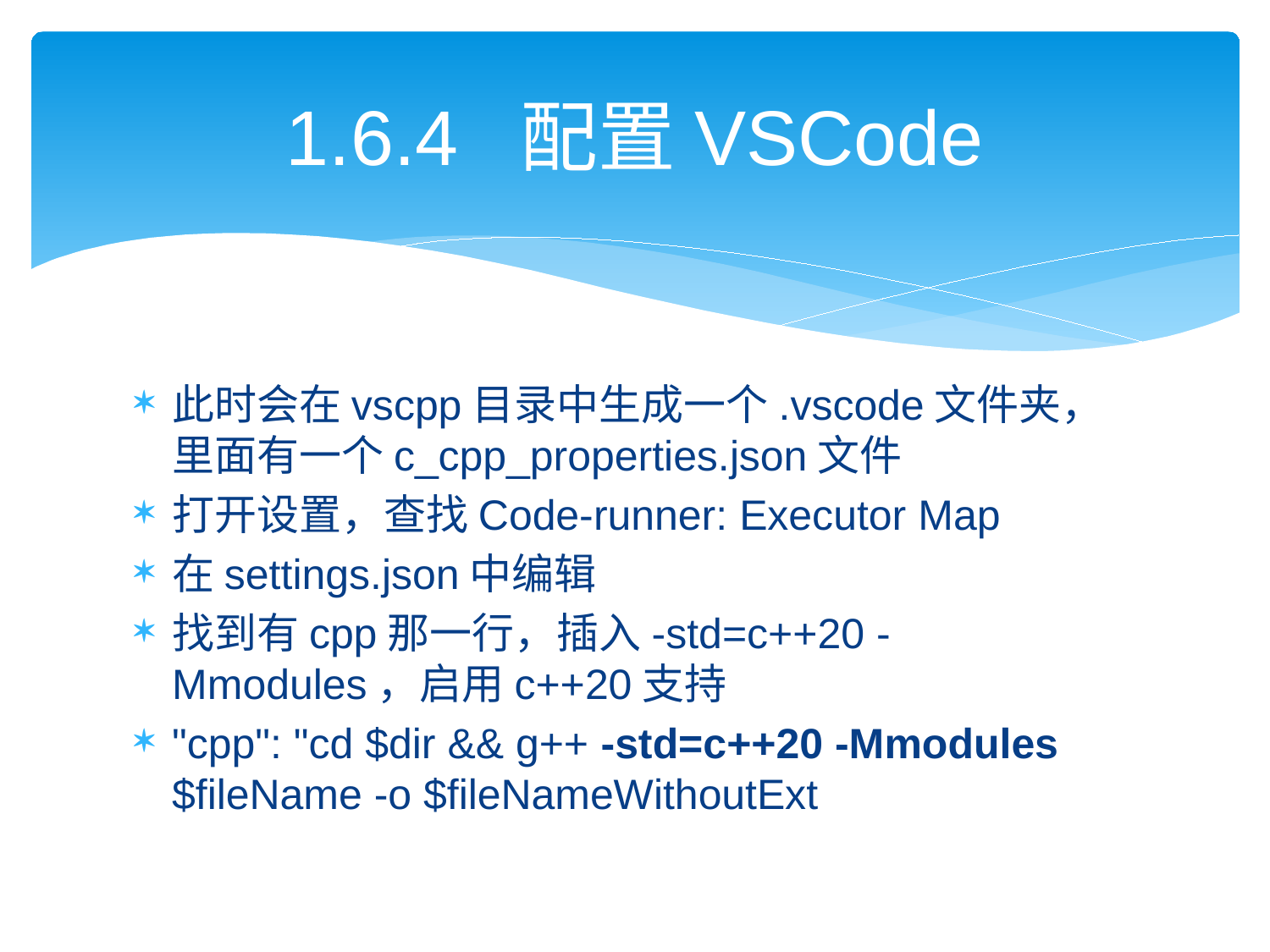

# 1.6.4  配置VSCode
此时会在vscpp目录中生成一个.vscode文件夹，里面有一个c_cpp_properties.json文件
打开设置，查找Code-runner: Executor Map
在settings.json中编辑
找到有cpp那一行，插入-std=c++20 -Mmodules，启用c++20支持
"cpp": "cd $dir && g++ -std=c++20 -Mmodules $fileName -o $fileNameWithoutExt